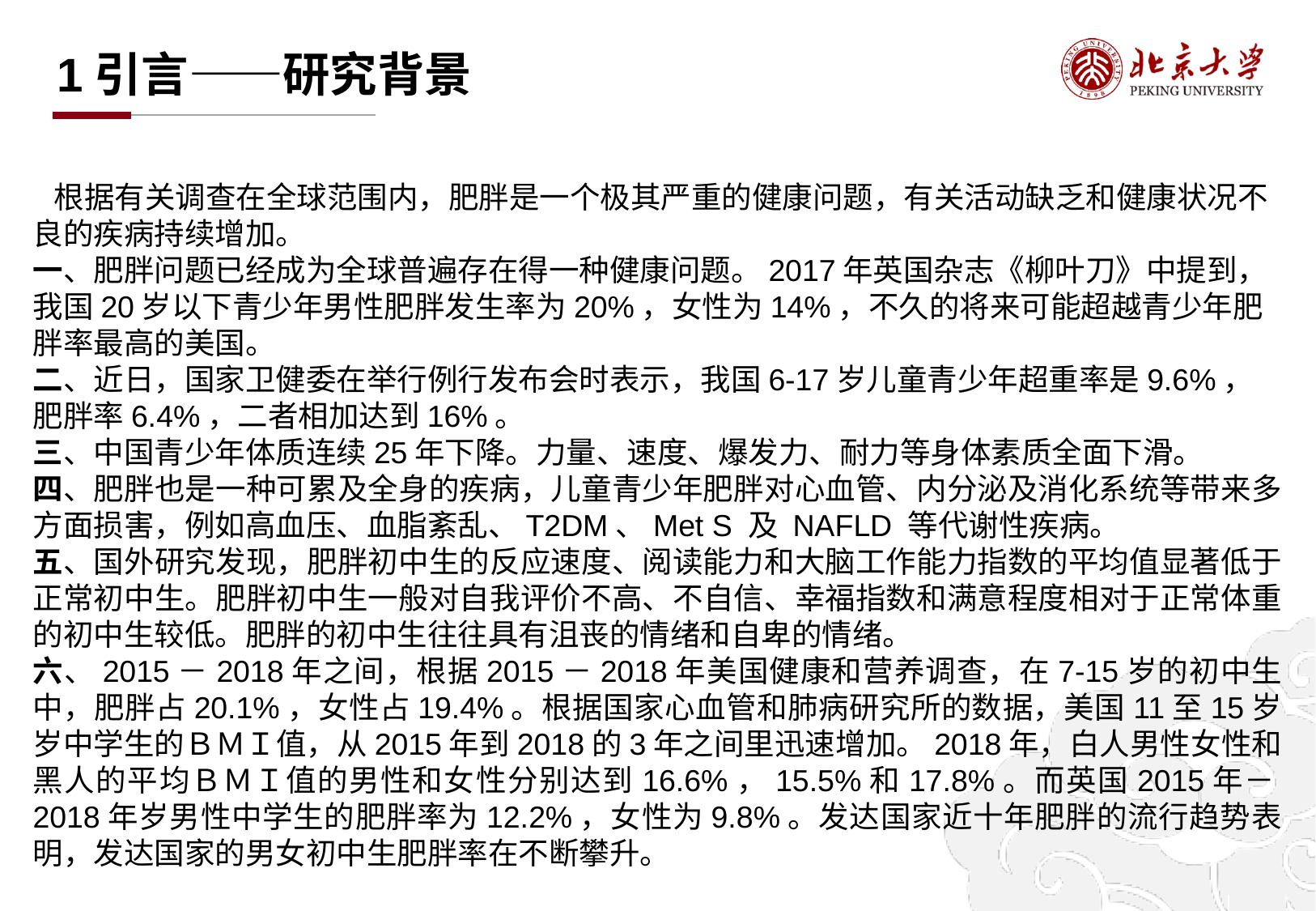

# 1引言——研究背景
  根据有关调查在全球范围内，肥胖是一个极其严重的健康问题，有关活动缺乏和健康状况不良的疾病持续增加。
一、肥胖问题已经成为全球普遍存在得一种健康问题。2017年英国杂志《柳叶刀》中提到，我国20岁以下青少年男性肥胖发生率为20%，女性为14%，不久的将来可能超越青少年肥胖率最高的美国。
二、近日，国家卫健委在举行例行发布会时表示，我国6-17岁儿童青少年超重率是9.6%，肥胖率6.4%，二者相加达到16%。
三、中国青少年体质连续25年下降。力量、速度、爆发力、耐力等身体素质全面下滑。
四、肥胖也是一种可累及全身的疾病，儿童青少年肥胖对心血管、内分泌及消化系统等带来多方面损害，例如高血压、血脂紊乱、T2DM、Met S 及 NAFLD 等代谢性疾病。
五、国外研究发现，肥胖初中生的反应速度、阅读能力和大脑工作能力指数的平均值显著低于正常初中生。肥胖初中生一般对自我评价不高、不自信、幸福指数和满意程度相对于正常体重的初中生较低。肥胖的初中生往往具有沮丧的情绪和自卑的情绪。
六、2015－2018年之间，根据2015－2018年美国健康和营养调查，在7-15岁的初中生中，肥胖占20.1%，女性占19.4%。根据国家心血管和肺病研究所的数据，美国11至15岁岁中学生的ＢＭＩ值，从2015年到2018的3年之间里迅速增加。2018年，白人男性女性和黑人的平均ＢＭＩ值的男性和女性分别达到16.6%，15.5%和17.8%。而英国2015年－2018年岁男性中学生的肥胖率为12.2%，女性为9.8%。发达国家近十年肥胖的流行趋势表明，发达国家的男女初中生肥胖率在不断攀升。